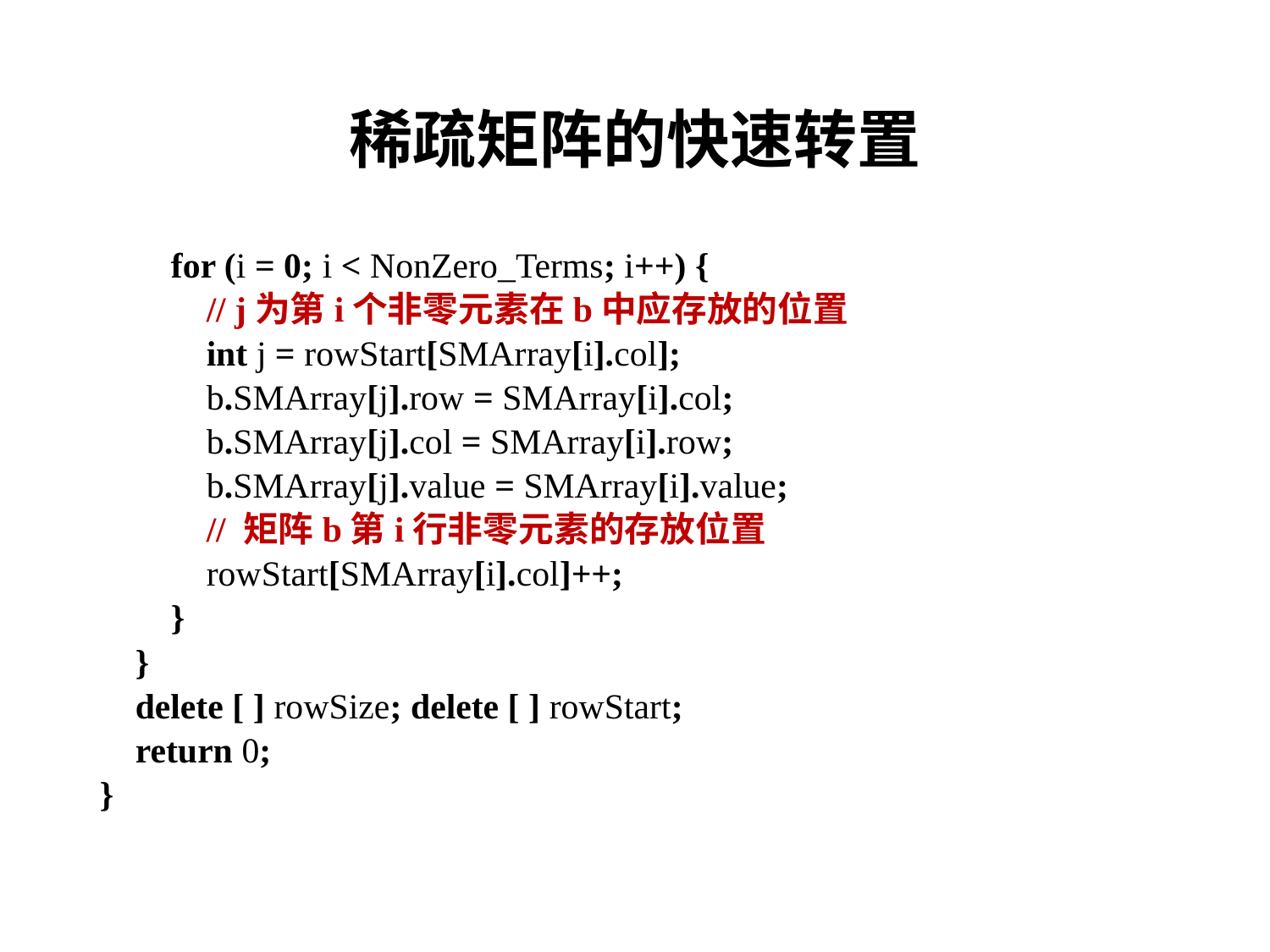

# 稀疏矩阵的快速转置
        for (i = 0; i < NonZero_Terms; i++) {
            // j为第i个非零元素在b中应存放的位置
            int j = rowStart[SMArray[i].col];
            b.SMArray[j].row = SMArray[i].col;
            b.SMArray[j].col = SMArray[i].row;
            b.SMArray[j].value = SMArray[i].value;
            // 矩阵b第i行非零元素的存放位置
            rowStart[SMArray[i].col]++;
        }
    }
    delete [ ] rowSize; delete [ ] rowStart;
    return 0;
}